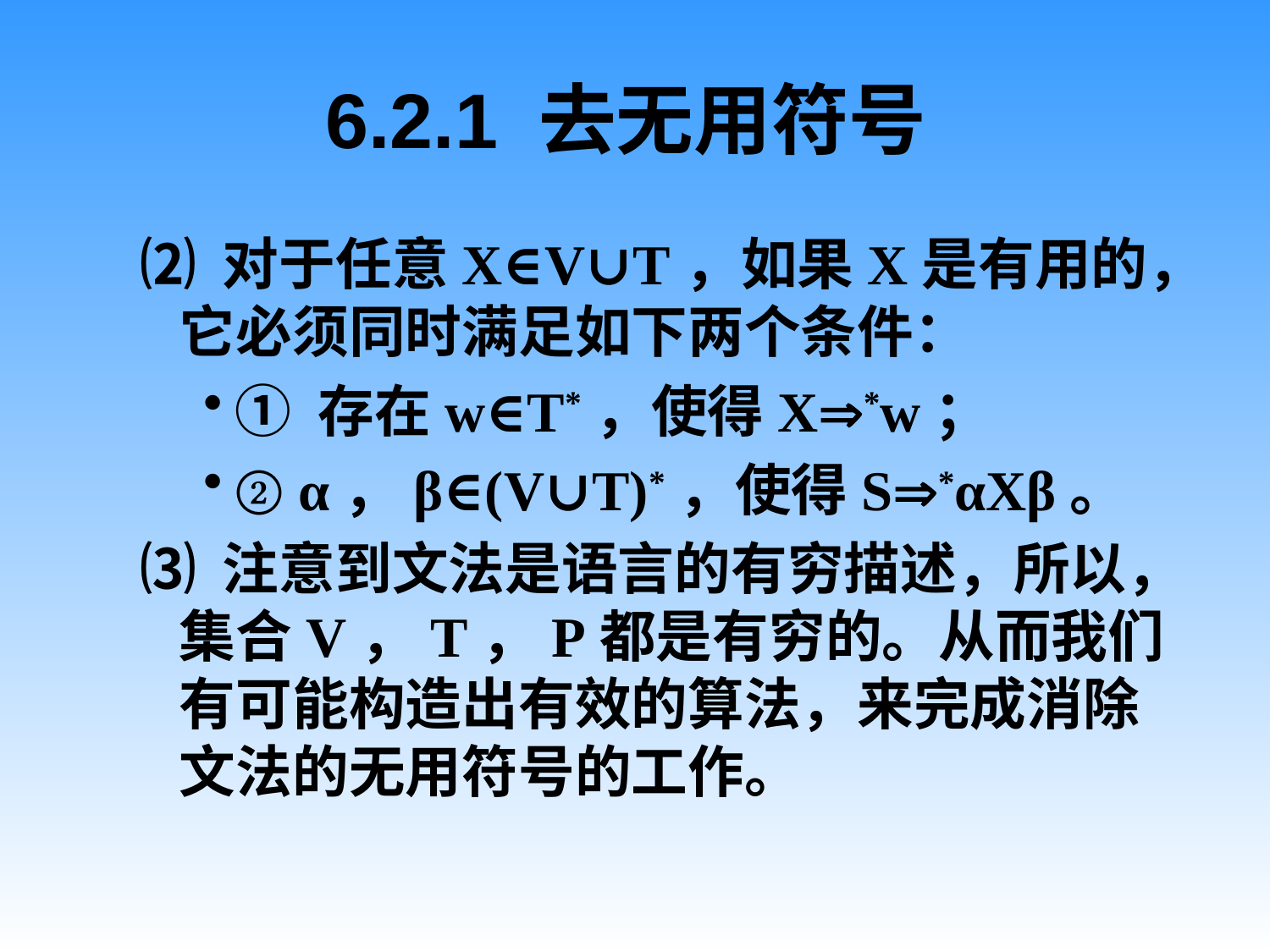

# 6.2.1 去无用符号
⑵ 对于任意X∈V∪T，如果X是有用的，它必须同时满足如下两个条件：
① 存在w∈T*，使得X⇒*w；
② α，β∈(V∪T)*，使得S⇒*αXβ。
⑶ 注意到文法是语言的有穷描述，所以，集合V，T，P都是有穷的。从而我们有可能构造出有效的算法，来完成消除文法的无用符号的工作。

42